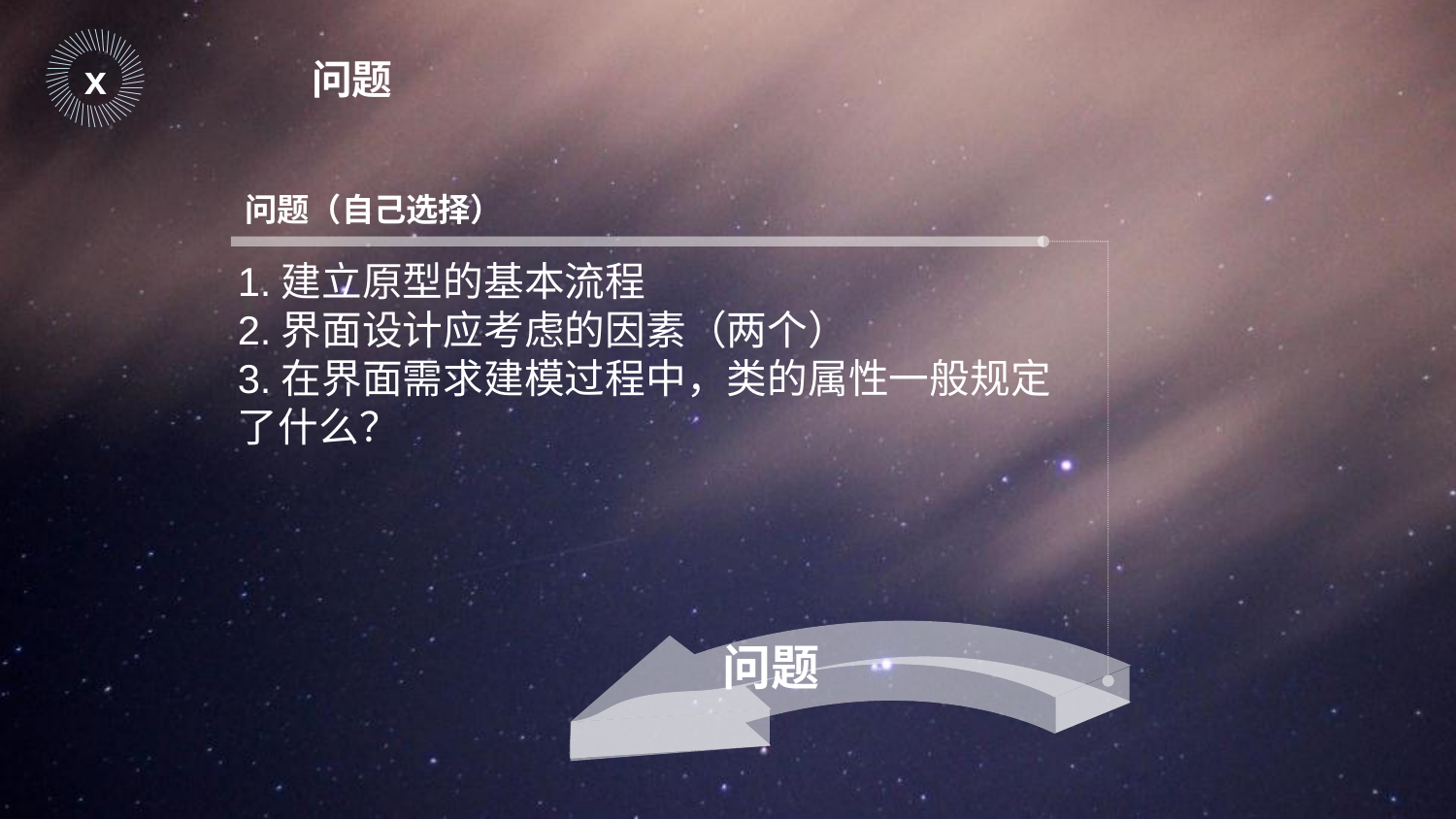

｜
｜
｜
｜
｜
｜
｜
｜
｜
｜
｜
｜
｜
｜
｜
｜
｜
｜
｜
｜
｜
｜
｜
｜
｜
｜
｜
｜
｜
｜
｜
｜
｜
｜
｜
｜
｜
｜
｜
｜
｜
｜
｜
｜
｜
｜
x
问题
问题（自己选择）

1.建立原型的基本流程
2.界面设计应考虑的因素（两个）
3.在界面需求建模过程中，类的属性一般规定了什么？

问题